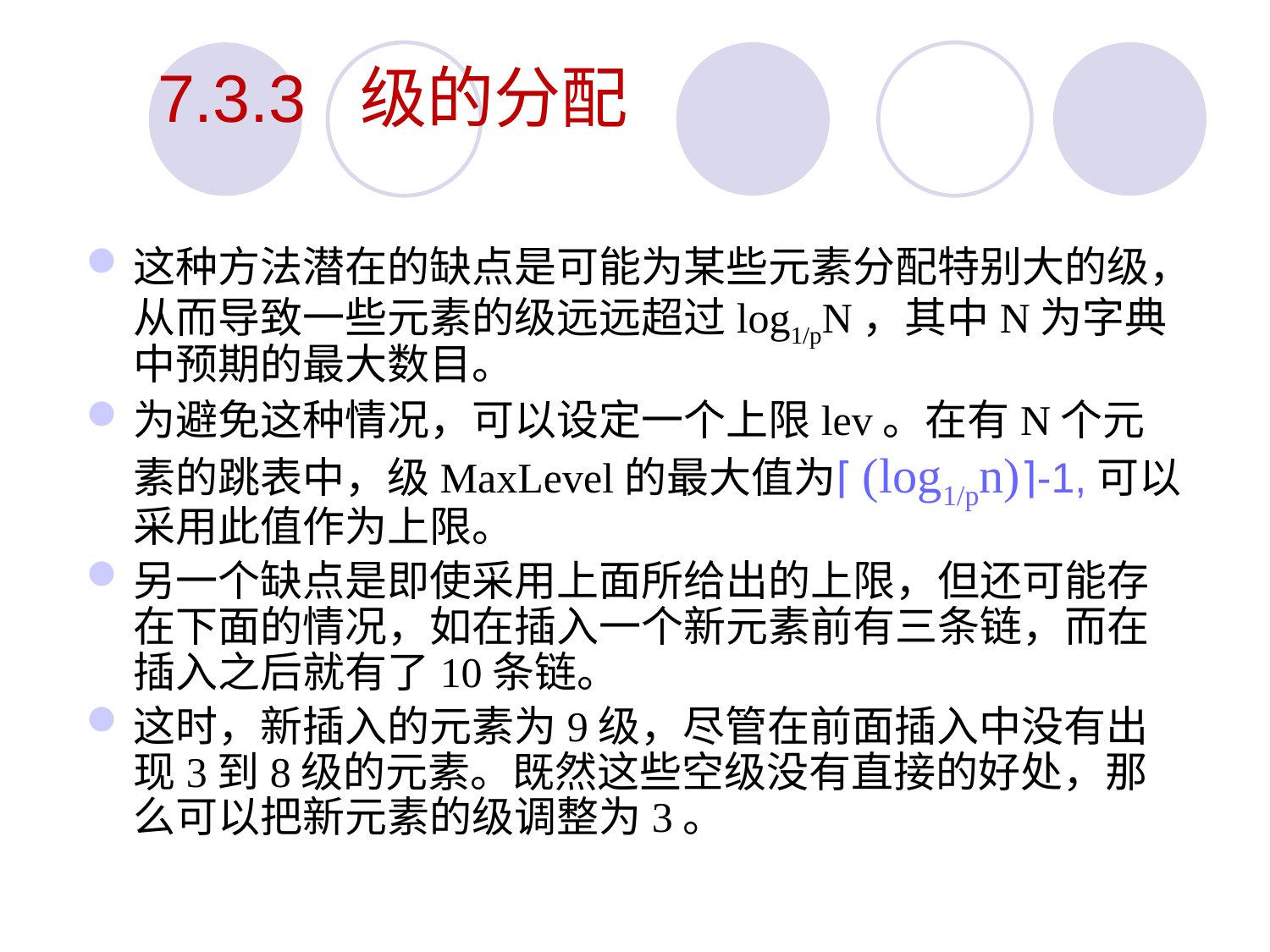

7.3.3  级的分配
30

这种方法潜在的缺点是可能为某些元素分配特别大的级，从而导致一些元素的级远远超过log1/pN，其中N为字典中预期的最大数目。
为避免这种情况，可以设定一个上限lev。在有N个元素的跳表中，级MaxLevel的最大值为⌈(log1/pn)⌉-1,可以采用此值作为上限。
另一个缺点是即使采用上面所给出的上限，但还可能存在下面的情况，如在插入一个新元素前有三条链，而在插入之后就有了10条链。
这时，新插入的元素为9级，尽管在前面插入中没有出现3到8级的元素。既然这些空级没有直接的好处，那么可以把新元素的级调整为3。